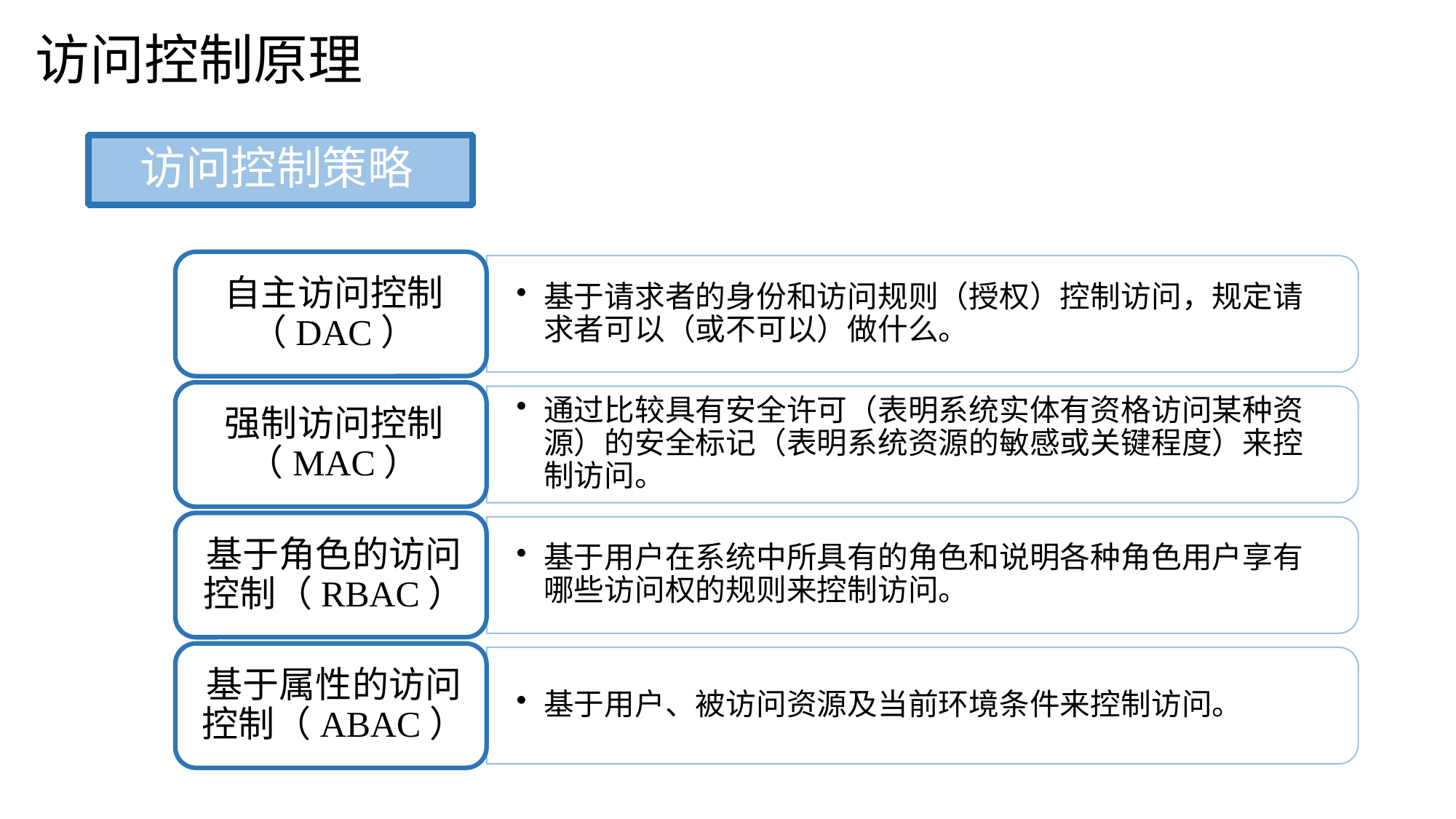

访问控制原理
访问控制策略
基于请求者的身份和访问规则（授权）控制访问，规定请求者可以（或不可以）做什么。
自主访问控制（DAC）
通过比较具有安全许可（表明系统实体有资格访问某种资源）的安全标记（表明系统资源的敏感或关键程度）来控制访问。
强制访问控制（MAC）
基于用户在系统中所具有的角色和说明各种角色用户享有哪些访问权的规则来控制访问。
基于角色的访问控制（RBAC）
基于用户、被访问资源及当前环境条件来控制访问。
基于属性的访问控制（ABAC）